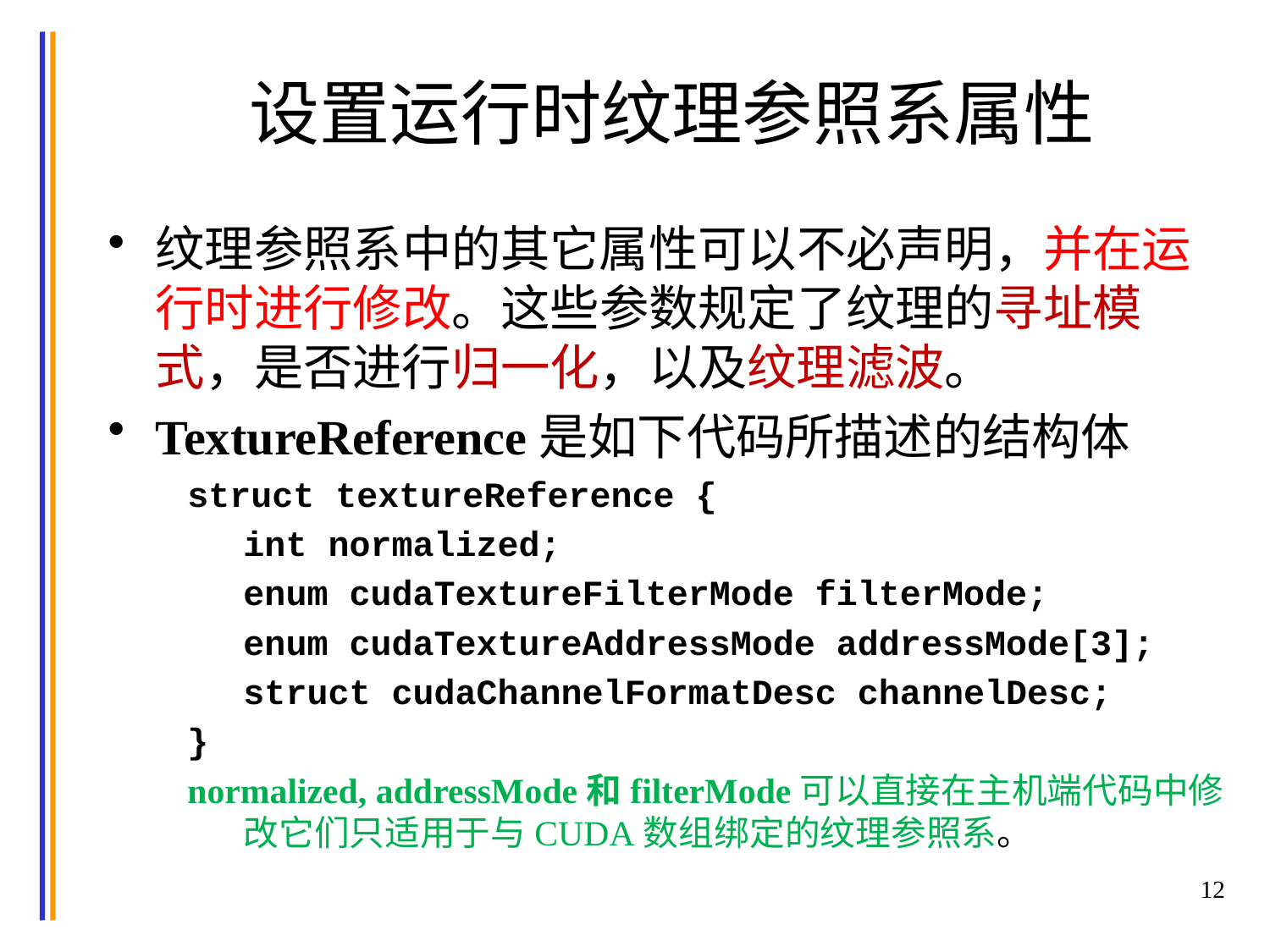

# 设置运行时纹理参照系属性
纹理参照系中的其它属性可以不必声明，并在运行时进行修改。这些参数规定了纹理的寻址模式，是否进行归一化，以及纹理滤波。
TextureReference是如下代码所描述的结构体
struct textureReference {
	int normalized;
	enum cudaTextureFilterMode filterMode;
	enum cudaTextureAddressMode addressMode[3];
	struct cudaChannelFormatDesc channelDesc;
}
normalized, addressMode和filterMode可以直接在主机端代码中修改它们只适用于与CUDA数组绑定的纹理参照系。

12